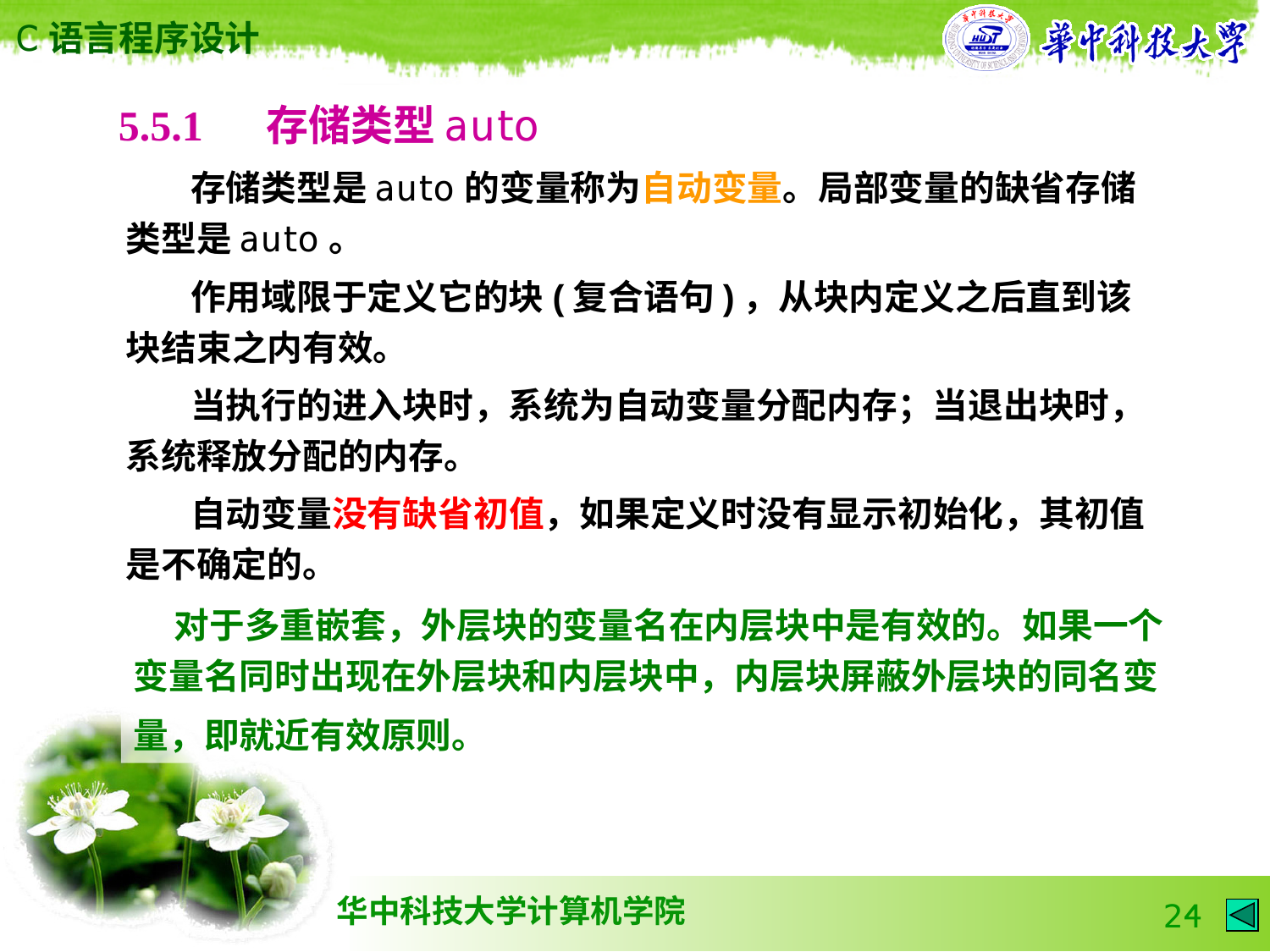

5.5.1 　存储类型auto
       存储类型是auto的变量称为自动变量。局部变量的缺省存储类型是auto。
       作用域限于定义它的块(复合语句)，从块内定义之后直到该块结束之内有效。
       当执行的进入块时，系统为自动变量分配内存；当退出块时，系统释放分配的内存。
       自动变量没有缺省初值，如果定义时没有显示初始化，其初值是不确定的。
    对于多重嵌套，外层块的变量名在内层块中是有效的。如果一个变量名同时出现在外层块和内层块中，内层块屏蔽外层块的同名变量，即就近有效原则。
24